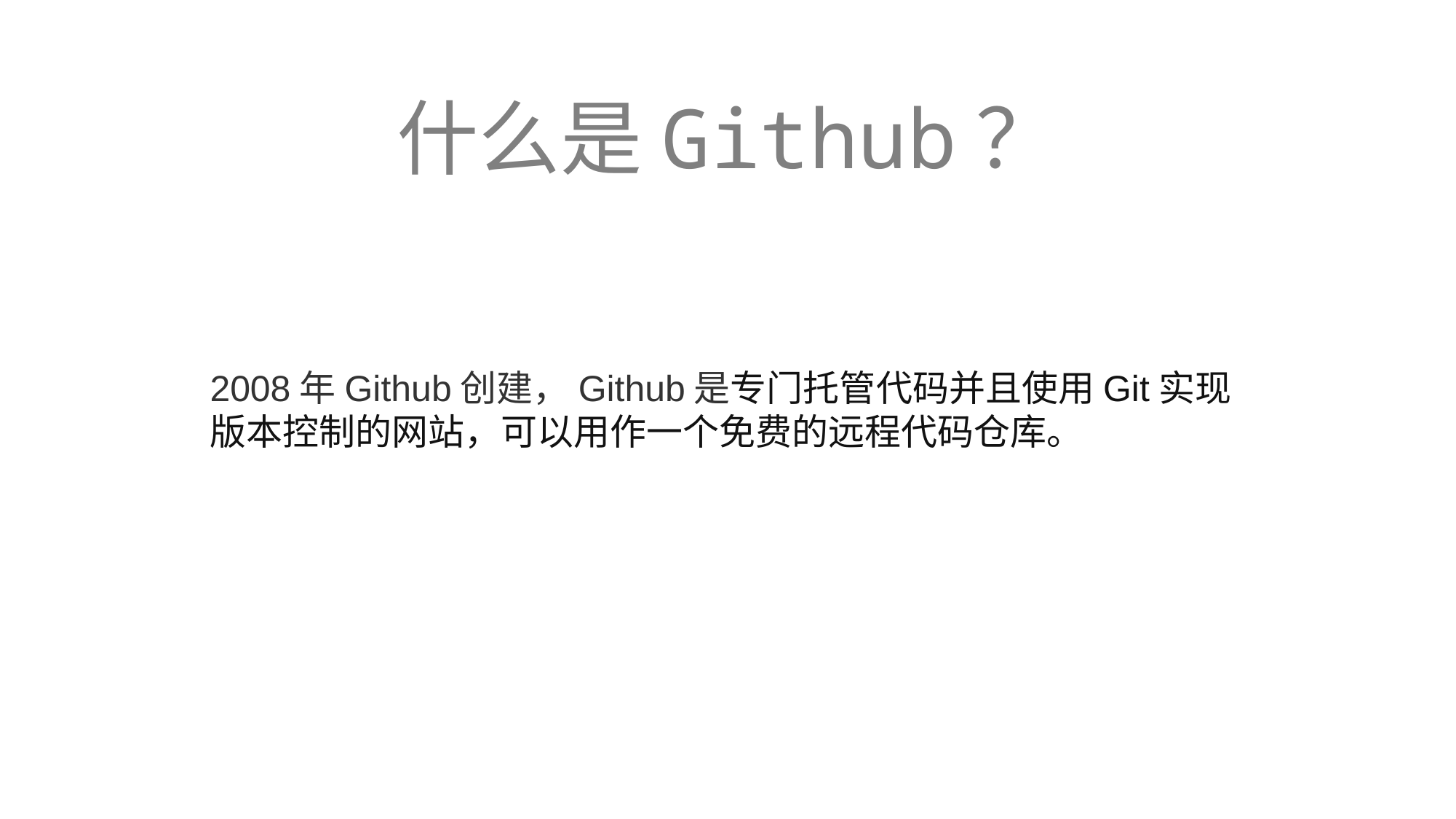

什么是Github？
2008年Github创建，Github是专门托管代码并且使用Git实现版本控制的网站，可以用作一个免费的远程代码仓库。